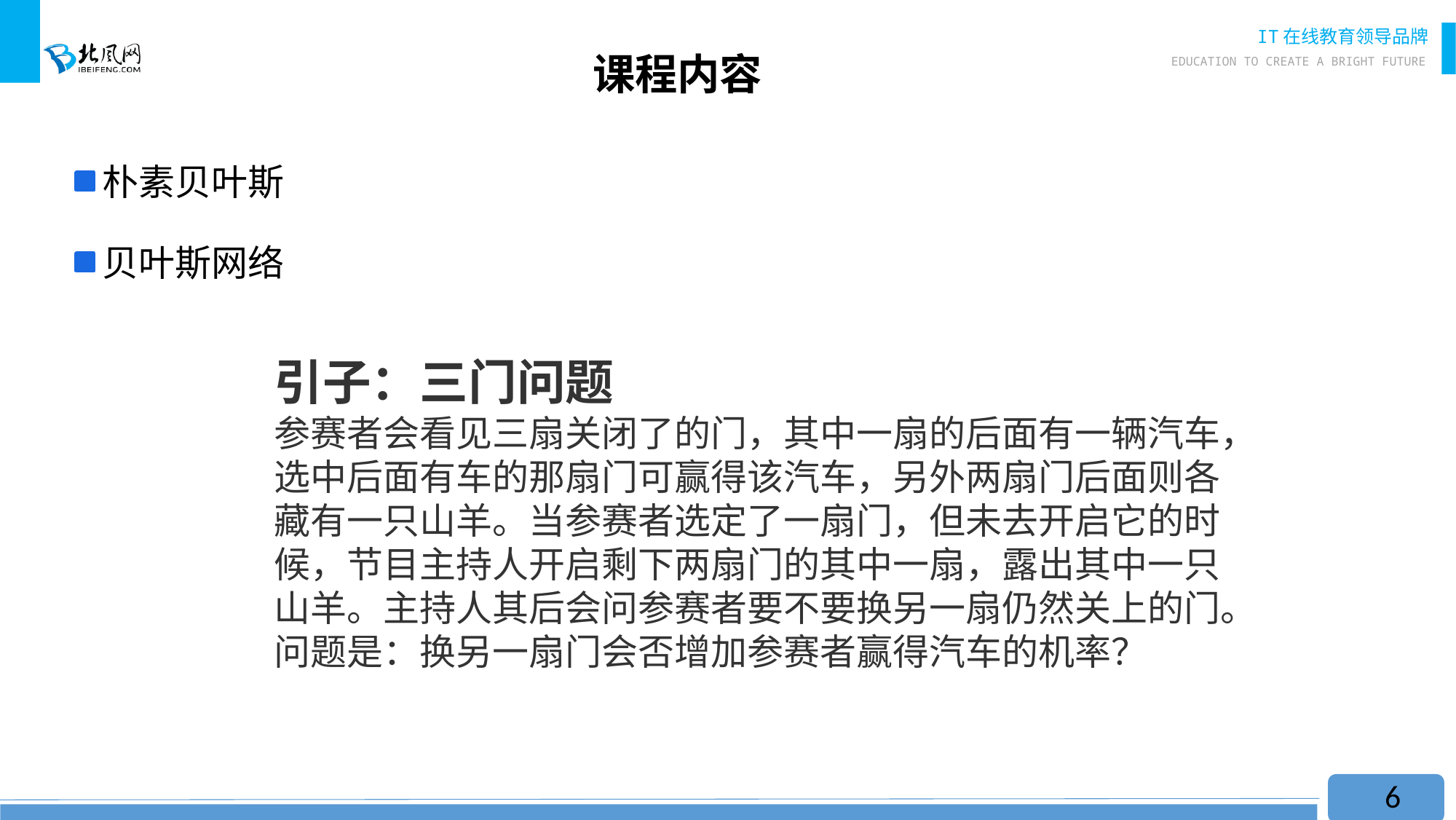

# 课程内容
朴素贝叶斯
贝叶斯网络

引子：三门问题
参赛者会看见三扇关闭了的门，其中一扇的后面有一辆汽车，选中后面有车的那扇门可赢得该汽车，另外两扇门后面则各藏有一只山羊。当参赛者选定了一扇门，但未去开启它的时候，节目主持人开启剩下两扇门的其中一扇，露出其中一只山羊。主持人其后会问参赛者要不要换另一扇仍然关上的门。问题是：换另一扇门会否增加参赛者赢得汽车的机率？